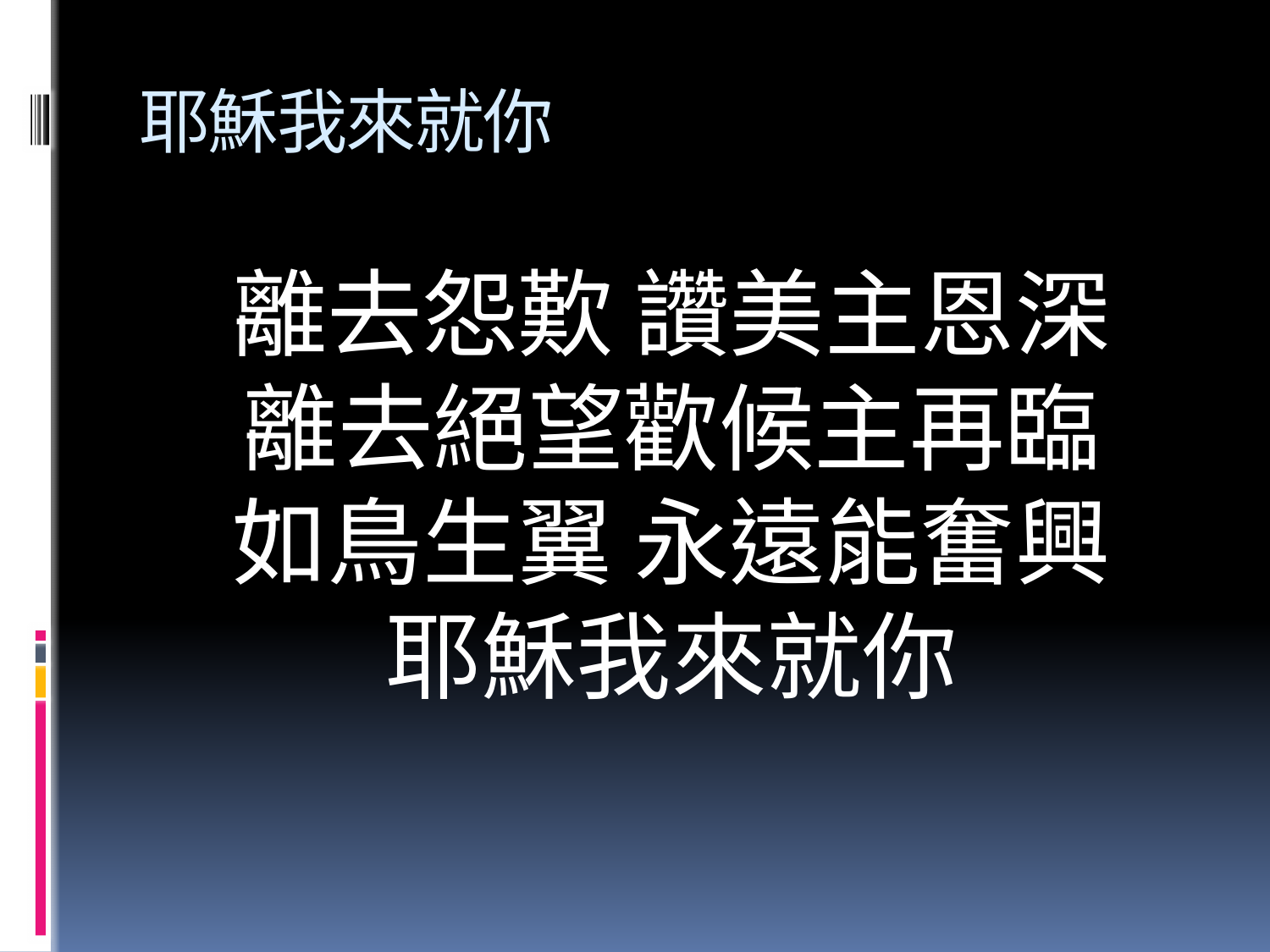

# 耶穌我來就你
離去怨歎 讚美主恩深
離去絕望歡候主再臨
如鳥生翼 永遠能奮興
耶穌我來就你